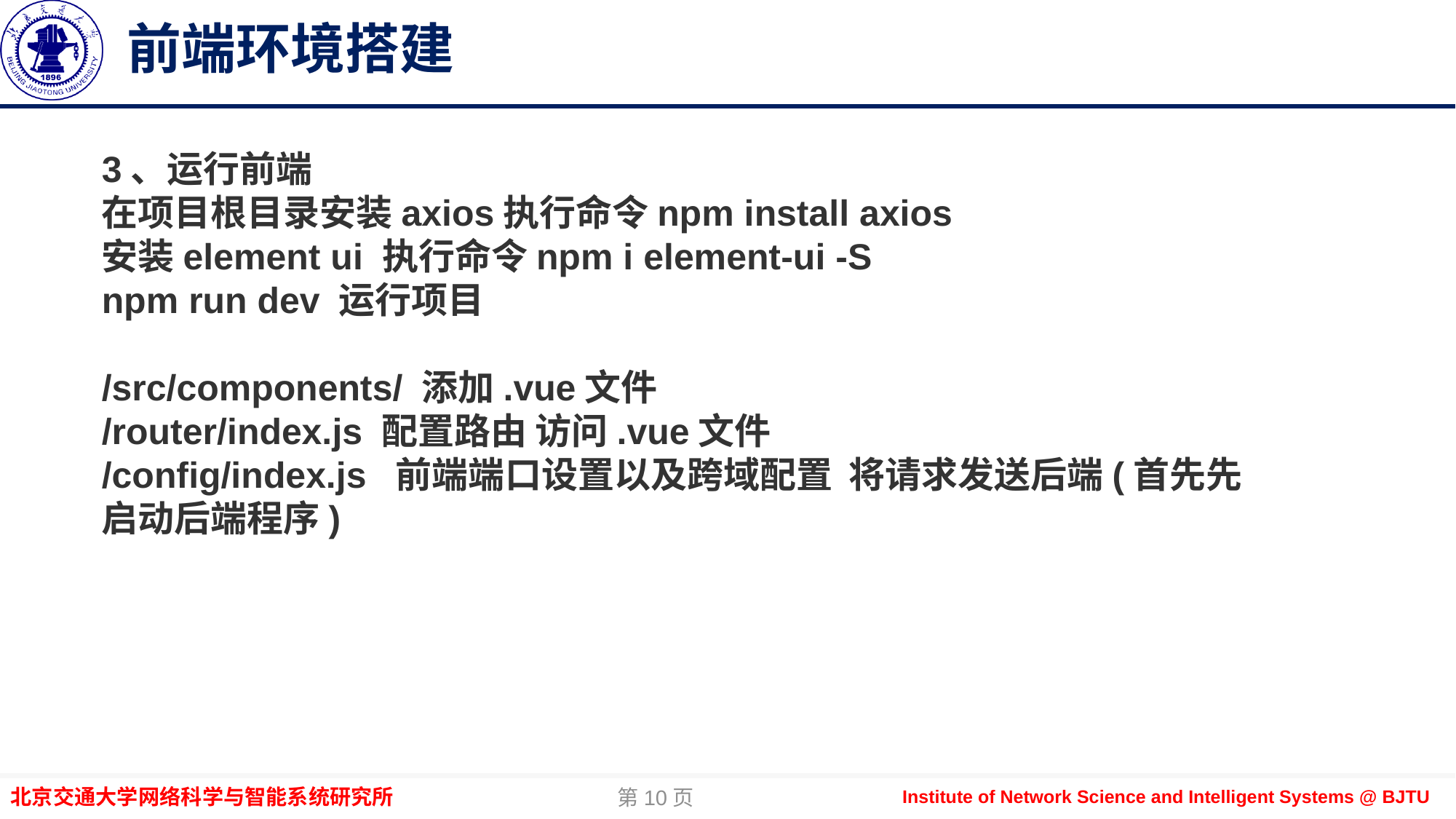

# 前端环境搭建
3、运行前端
在项目根目录安装axios执行命令npm install axios
安装element ui 执行命令npm i element-ui -S
npm run dev 运行项目

/src/components/ 添加.vue文件
/router/index.js 配置路由 访问.vue文件
/config/index.js  前端端口设置以及跨域配置  将请求发送后端(首先先启动后端程序)
第10页